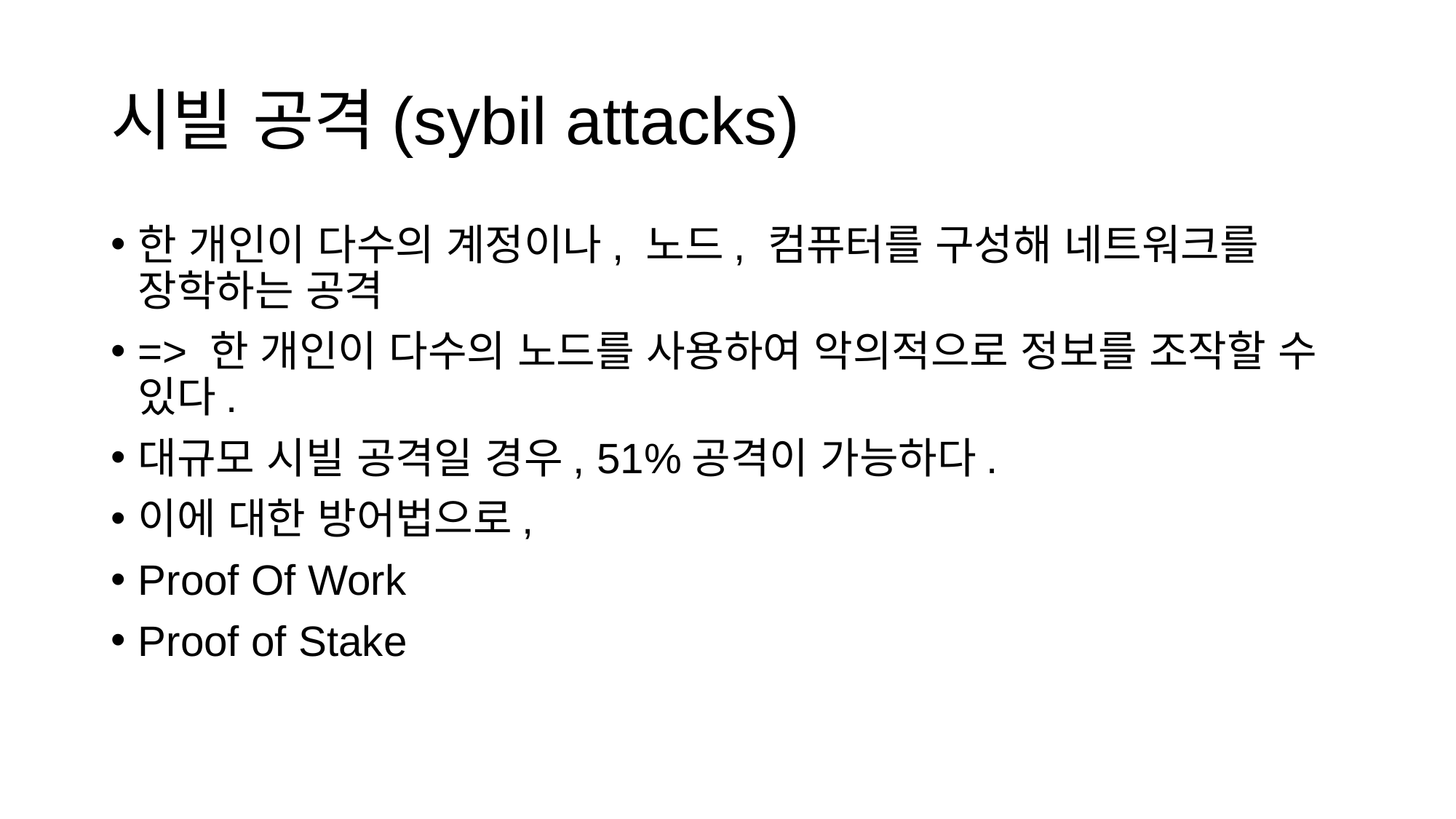

# 시빌 공격(sybil attacks)
한 개인이 다수의 계정이나, 노드, 컴퓨터를 구성해 네트워크를 장학하는 공격
=> 한 개인이 다수의 노드를 사용하여 악의적으로 정보를 조작할 수 있다.
대규모 시빌 공격일 경우, 51%공격이 가능하다.
이에 대한 방어법으로,
Proof Of Work
Proof of Stake